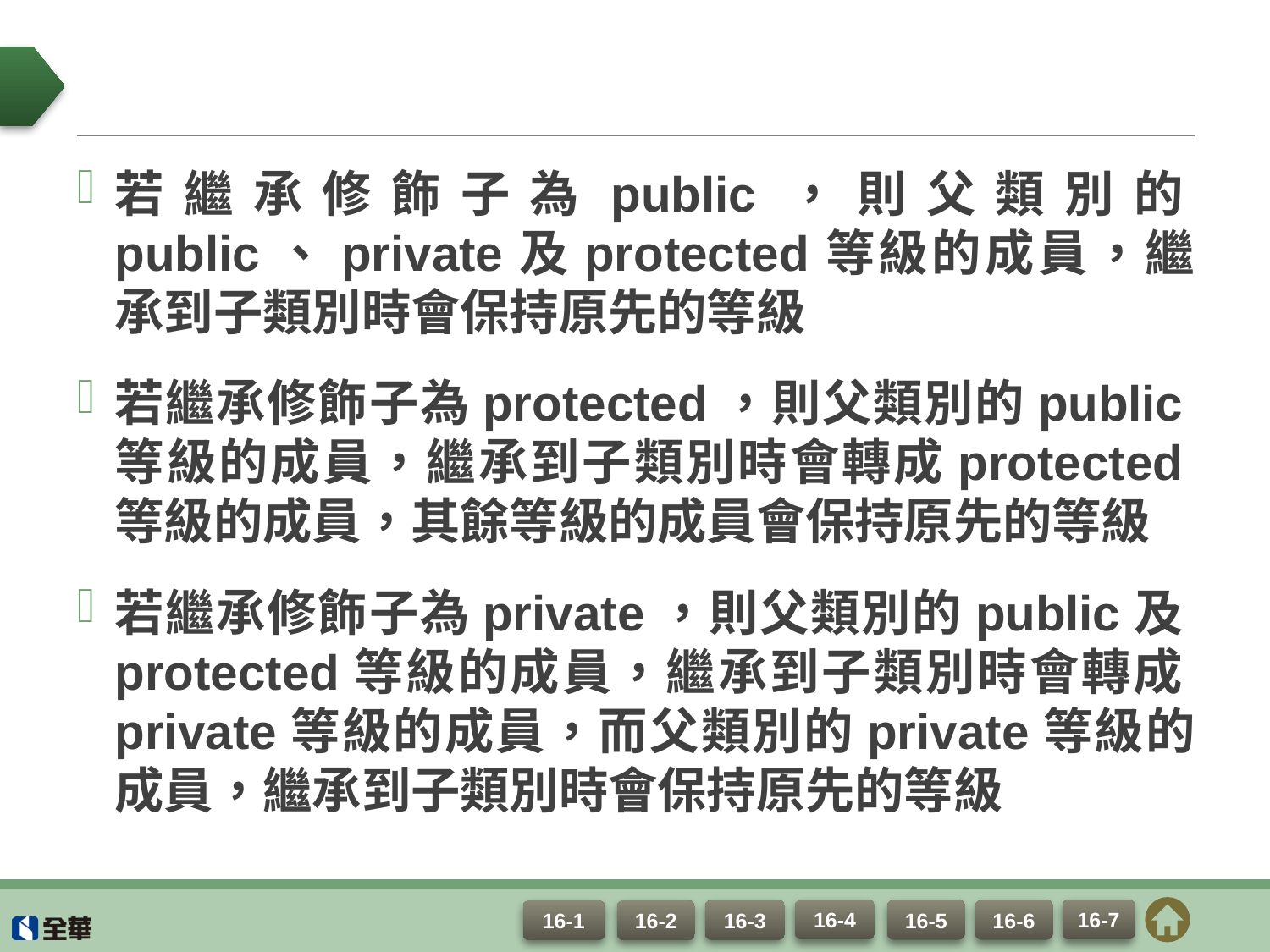

#

若繼承修飾子為public，則父類別的public、private及protected等級的成員，繼承到子類別時會保持原先的等級
若繼承修飾子為protected，則父類別的public等級的成員，繼承到子類別時會轉成protected等級的成員，其餘等級的成員會保持原先的等級
若繼承修飾子為private，則父類別的public及protected等級的成員，繼承到子類別時會轉成private等級的成員，而父類別的private等級的成員，繼承到子類別時會保持原先的等級